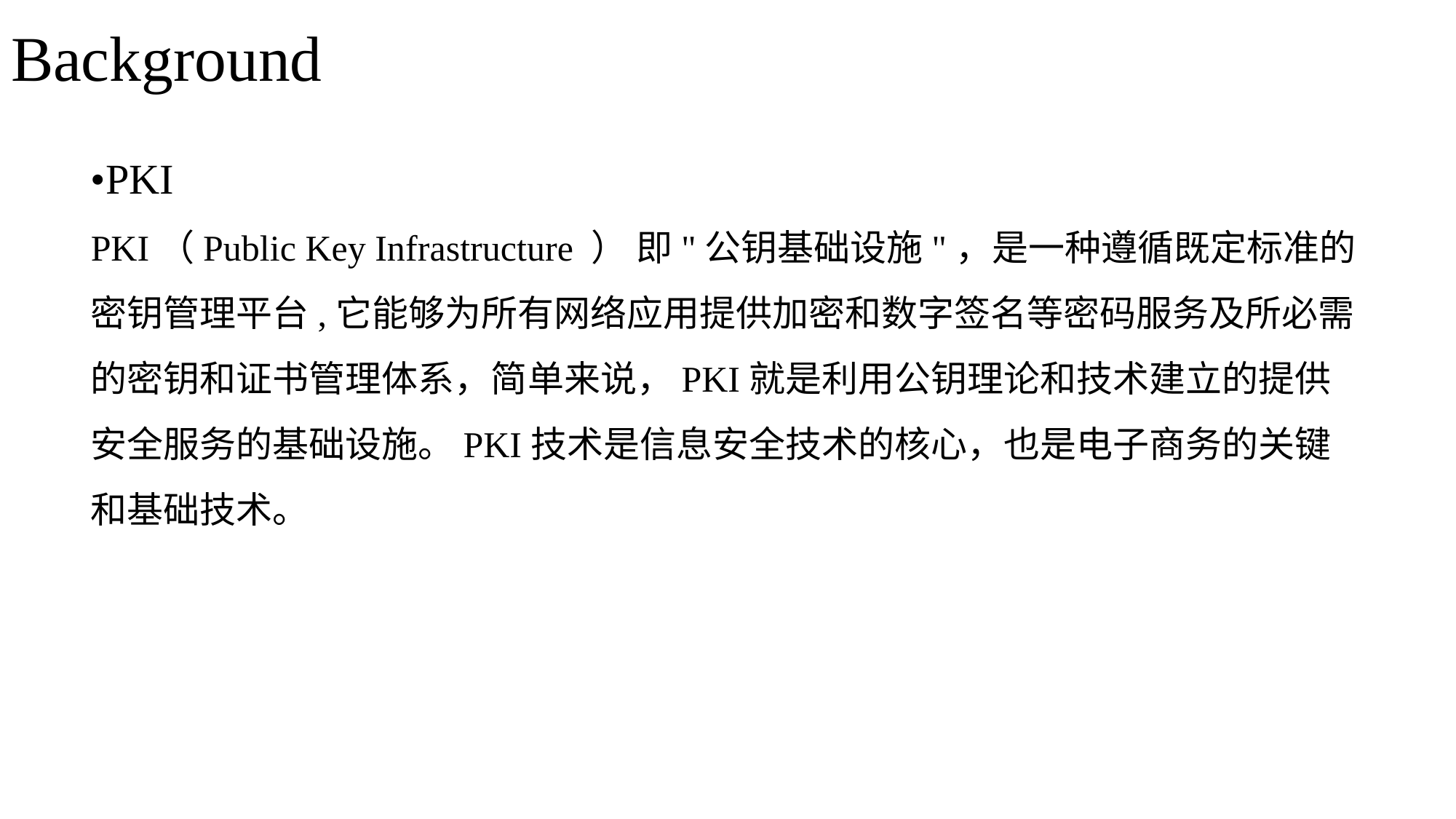

Background
•PKI
PKI（Public Key Infrastructure ） 即"公钥基础设施"，是一种遵循既定标准的密钥管理平台,它能够为所有网络应用提供加密和数字签名等密码服务及所必需的密钥和证书管理体系，简单来说，PKI就是利用公钥理论和技术建立的提供安全服务的基础设施。PKI技术是信息安全技术的核心，也是电子商务的关键和基础技术。